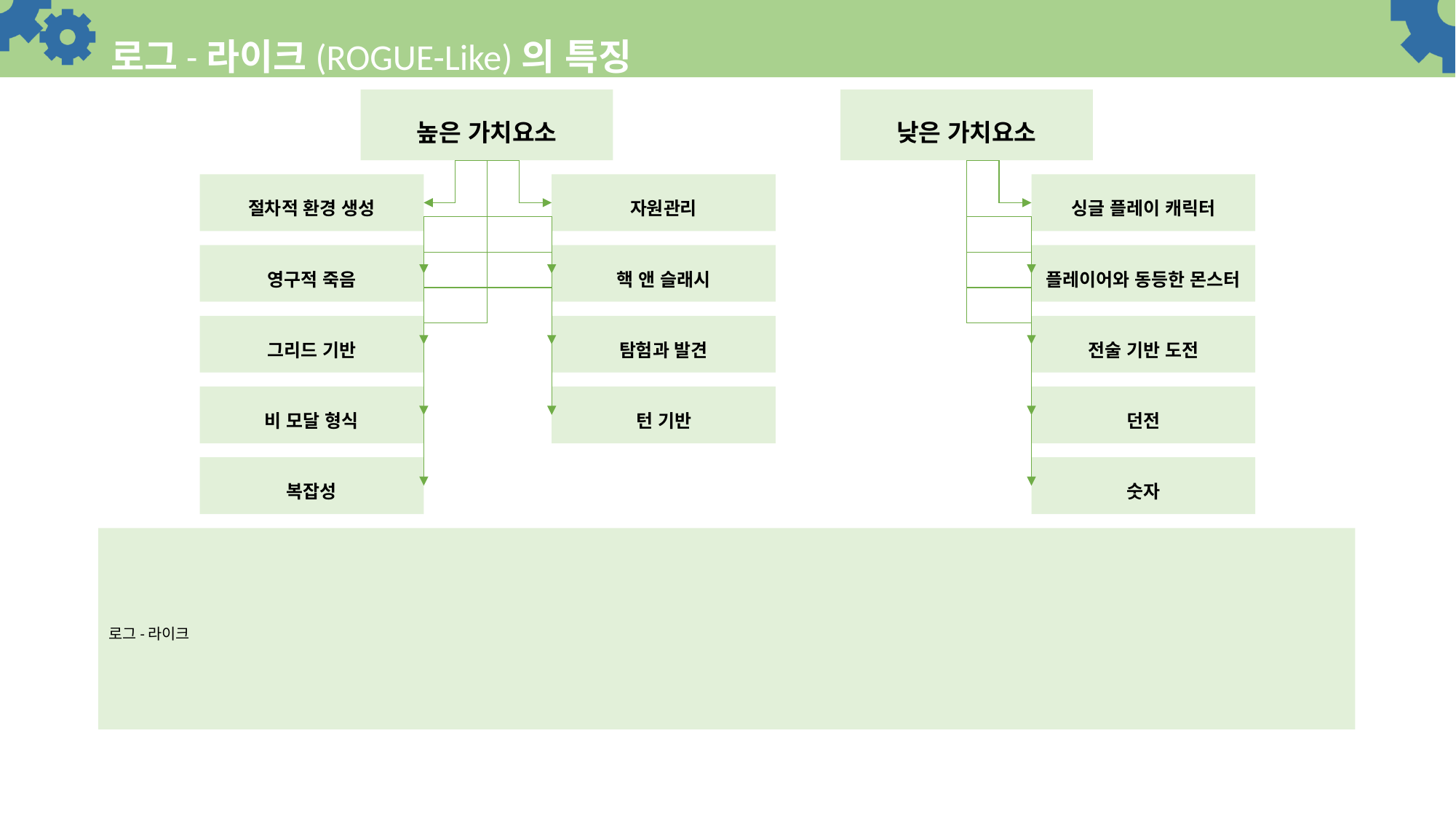

위에 설명이 있지만 이 문서를 보는 사람이 그것을 다 기억하고 있지 않고 익숙하지 않은 내용이다. 높은 가치와 낮은 가치가 무엇을 말하는지 모르겠다. 그 아래 단어도 모두 모호하다.
내용을 정리하면서 항상 마지막에 그래서 게임을 만들 때 고려해야 할 사항은? 이라는 물음을 가져보고 그 내용을 분석으로 작성해 볼 것!
# 로그-라이크(ROGUE-Like)의 특징
높은 가치요소
절차적 환경 생성
자원관리
영구적 죽음
핵 앤 슬래시
그리드 기반
탐험과 발견
비 모달 형식
턴 기반
복잡성
낮은 가치요소
싱글 플레이 캐릭터
플레이어와 동등한 몬스터
전술 기반 도전
던전
숫자
로그-라이크